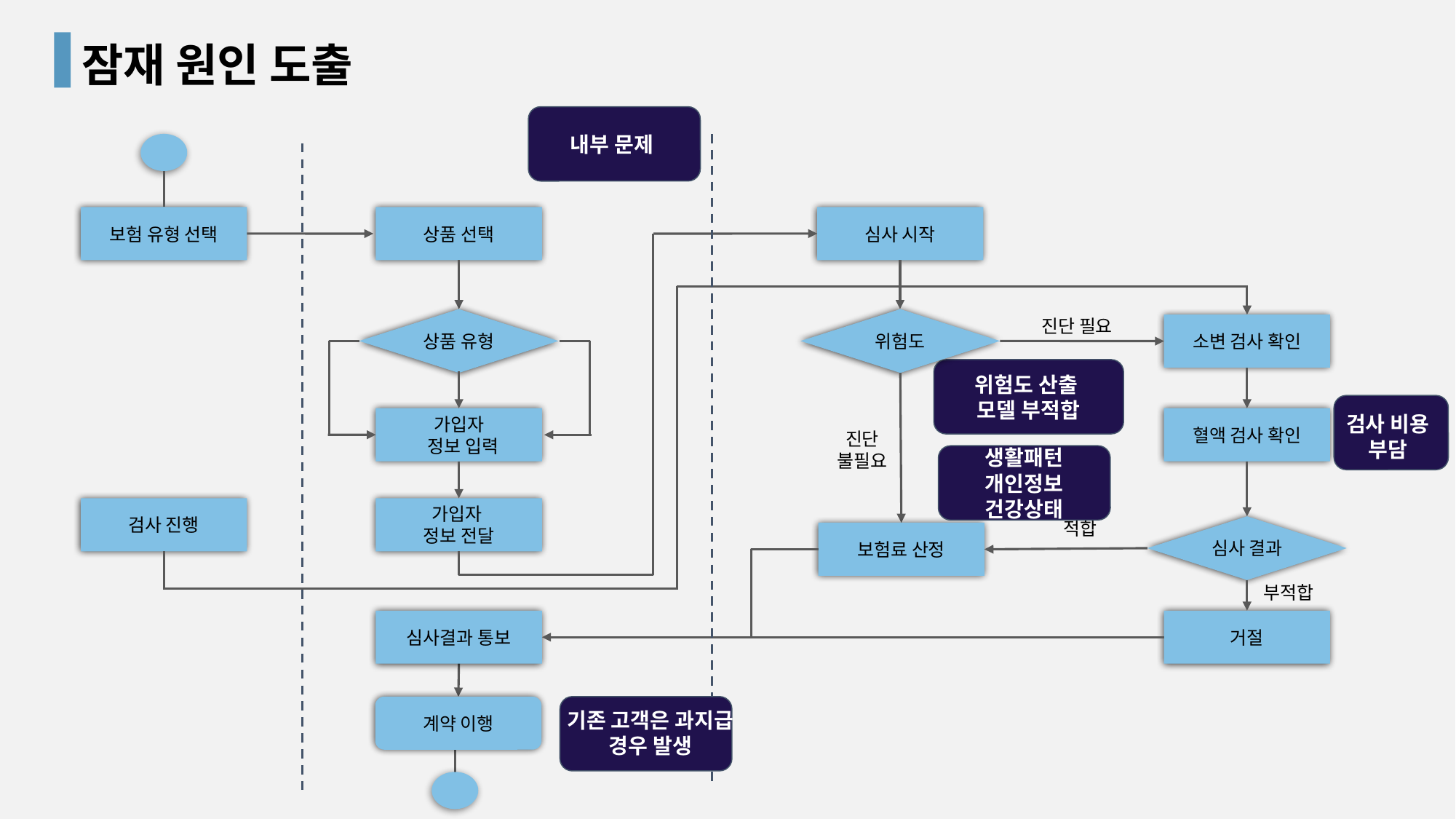

잠재 원인 도출

내부 문제

보험 유형 선택
상품 선택
심사 시작
상품 유형
위험도
소변 검사 확인
진단 필요
위험도 산출
모델 부적합

검사 비용 부담
가입자
 정보 입력
혈액 검사 확인
진단
불필요
생활패턴 개인정보 건강상태
검사 진행
가입자
정보 전달
심사 결과
적합
보험료 산정
부적합
심사결과 통보
거절
기존 고객은 과지급 경우 발생
계약 이행